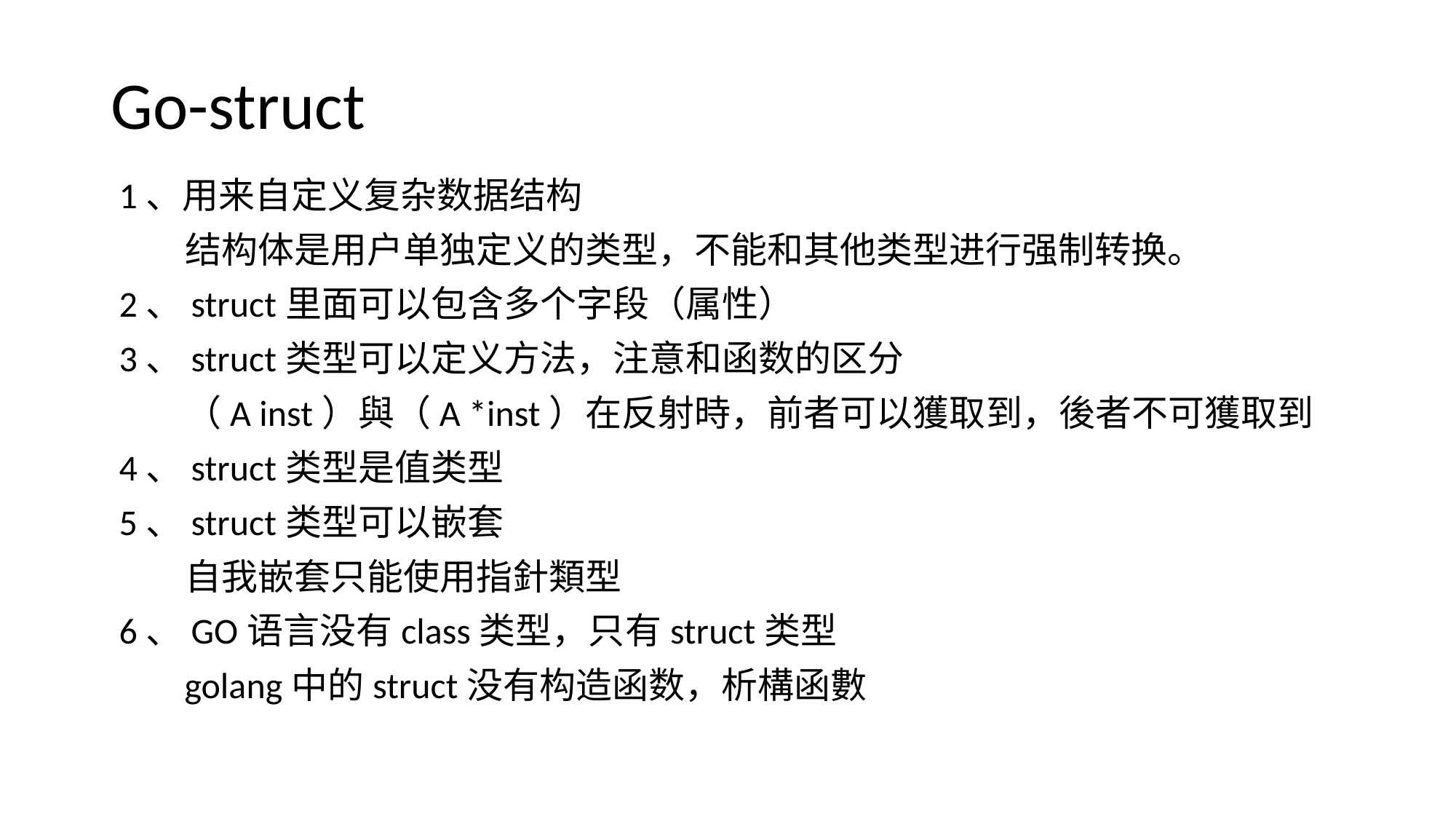

# Go-struct
1、用来自定义复杂数据结构
       结构体是用户单独定义的类型，不能和其他类型进行强制转换。
2、struct里面可以包含多个字段（属性）
3、struct类型可以定义方法，注意和函数的区分
       （A inst）與（A *inst）在反射時，前者可以獲取到，後者不可獲取到
4、struct类型是值类型
5、struct类型可以嵌套
       自我嵌套只能使用指針類型
6、GO语言没有class类型，只有struct类型
        golang中的struct没有构造函数，析構函數